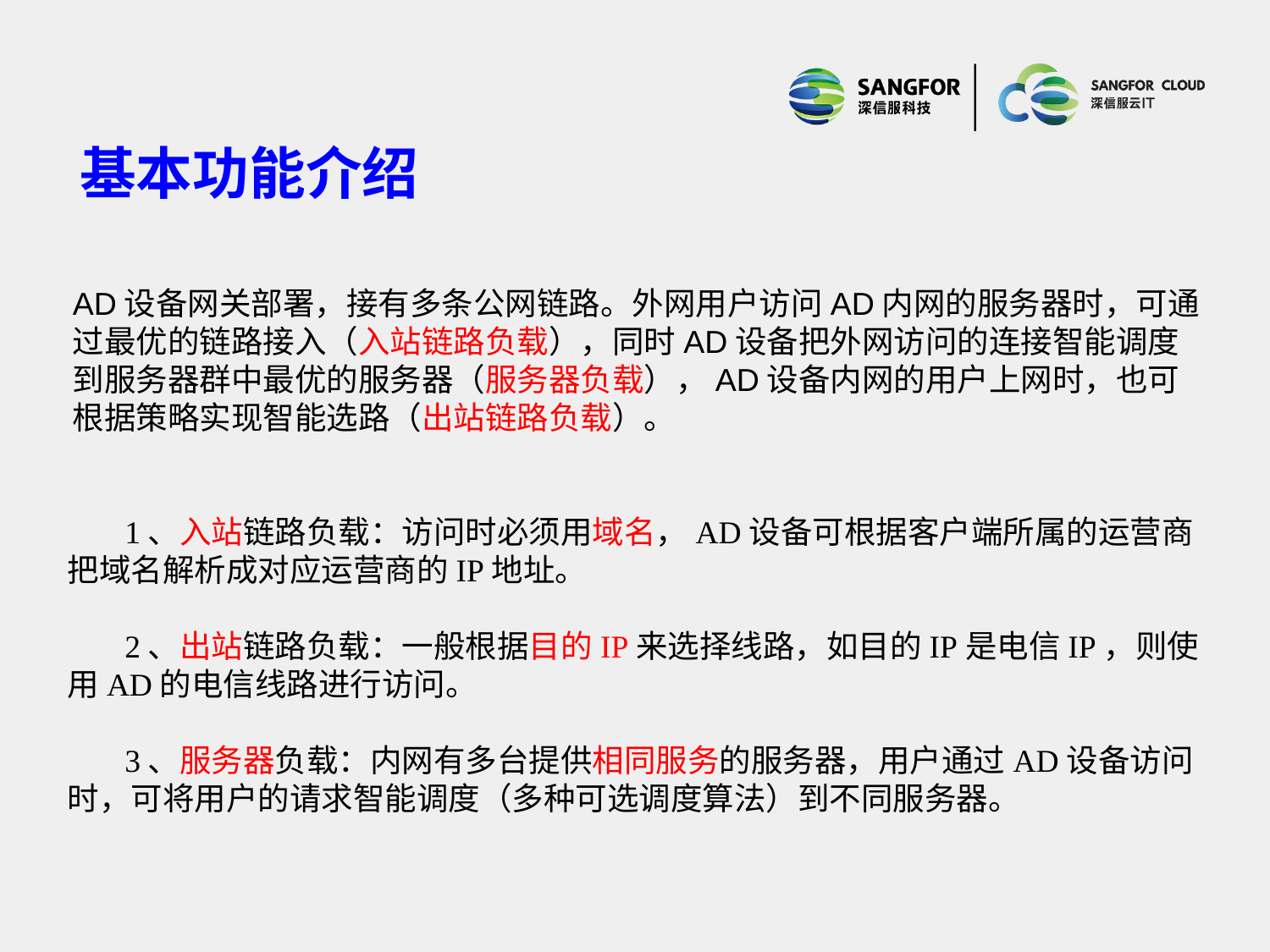

基本功能介绍
AD设备网关部署，接有多条公网链路。外网用户访问AD内网的服务器时，可通过最优的链路接入（入站链路负载），同时AD设备把外网访问的连接智能调度到服务器群中最优的服务器（服务器负载），AD设备内网的用户上网时，也可根据策略实现智能选路（出站链路负载）。
1、入站链路负载：访问时必须用域名，AD设备可根据客户端所属的运营商把域名解析成对应运营商的IP地址。

2、出站链路负载：一般根据目的IP来选择线路，如目的IP是电信IP，则使用AD的电信线路进行访问。

3、服务器负载：内网有多台提供相同服务的服务器，用户通过AD设备访问时，可将用户的请求智能调度（多种可选调度算法）到不同服务器。